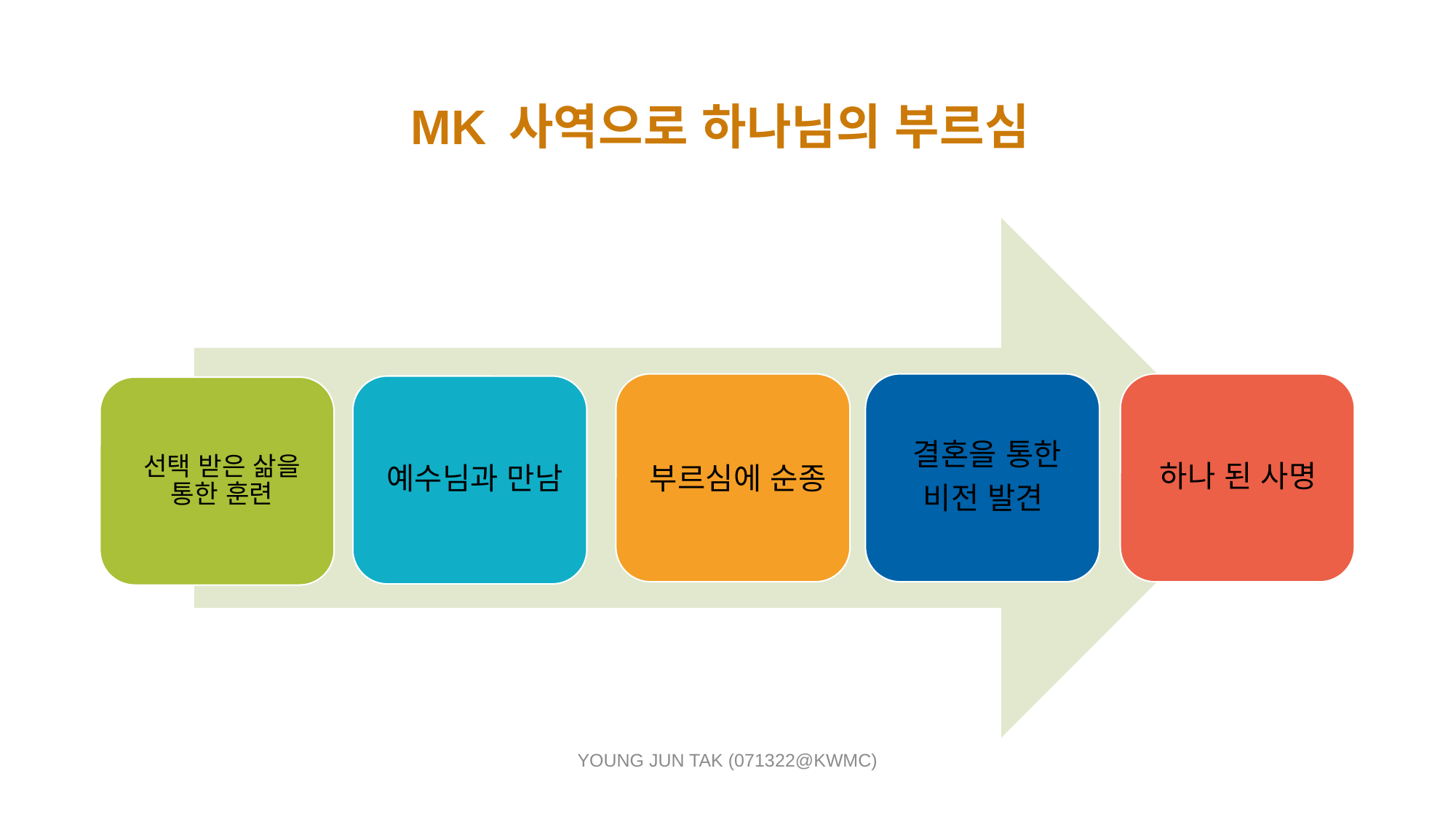

# MK 사역으로 하나님의 부르심
선택 받은 삶을 통한 훈련
예수님과 만남

부르심에 순종

결혼을 통한
비전 발견
하나 된 사명
YOUNG JUN TAK (071322@KWMC)